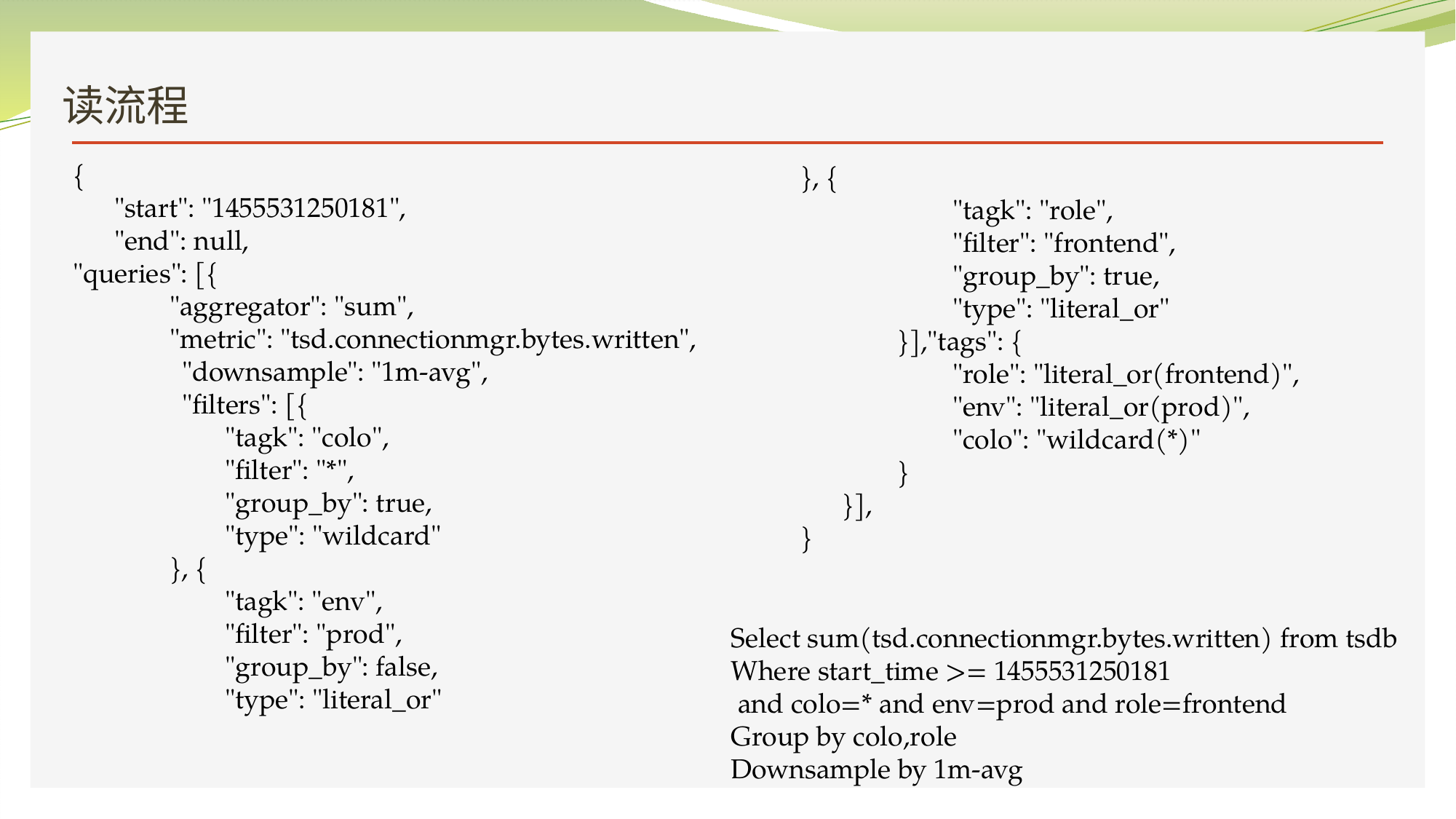

# 读流程
{
      "start": "1455531250181",
      "end": null,
"queries": [{
              "aggregator": "sum",
              "metric": "tsd.connectionmgr.bytes.written",
"downsample": "1m-avg",
"filters": [{
                      "tagk": "colo",
                      "filter": "*",
                      "group_by": true,
                      "type": "wildcard"
              }, {
                      "tagk": "env",
                      "filter": "prod",
                      "group_by": false,
                      "type": "literal_or"

}, {
                      "tagk": "role",
                      "filter": "frontend",
                      "group_by": true,
                      "type": "literal_or"
              }],"tags": {
                      "role": "literal_or(frontend)",
                      "env": "literal_or(prod)",
                      "colo": "wildcard(*)"
              }
      }],
}
Select sum(tsd.connectionmgr.bytes.written) from tsdb
Where start_time >= 1455531250181
 and colo=* and env=prod and role=frontend
Group by colo,role
Downsample by 1m-avg